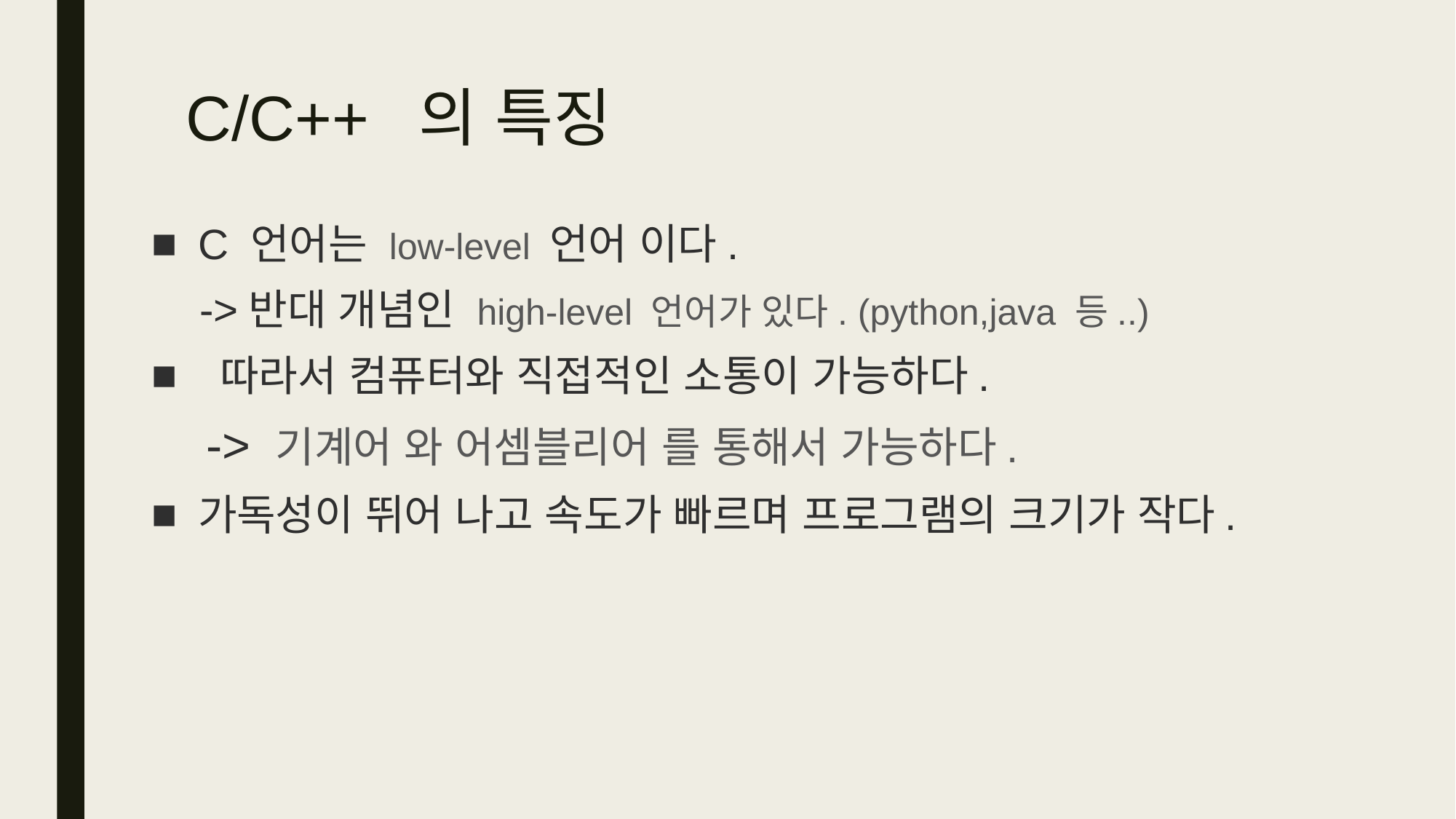

# C/C++  의 특징
C 언어는 low-level 언어 이다.
    ->반대 개념인 high-level 언어가 있다. (python,java 등..)
 따라서 컴퓨터와 직접적인 소통이 가능하다.
    -> 기계어 와 어셈블리어 를 통해서 가능하다.
가독성이 뛰어 나고 속도가 빠르며 프로그램의 크기가 작다.